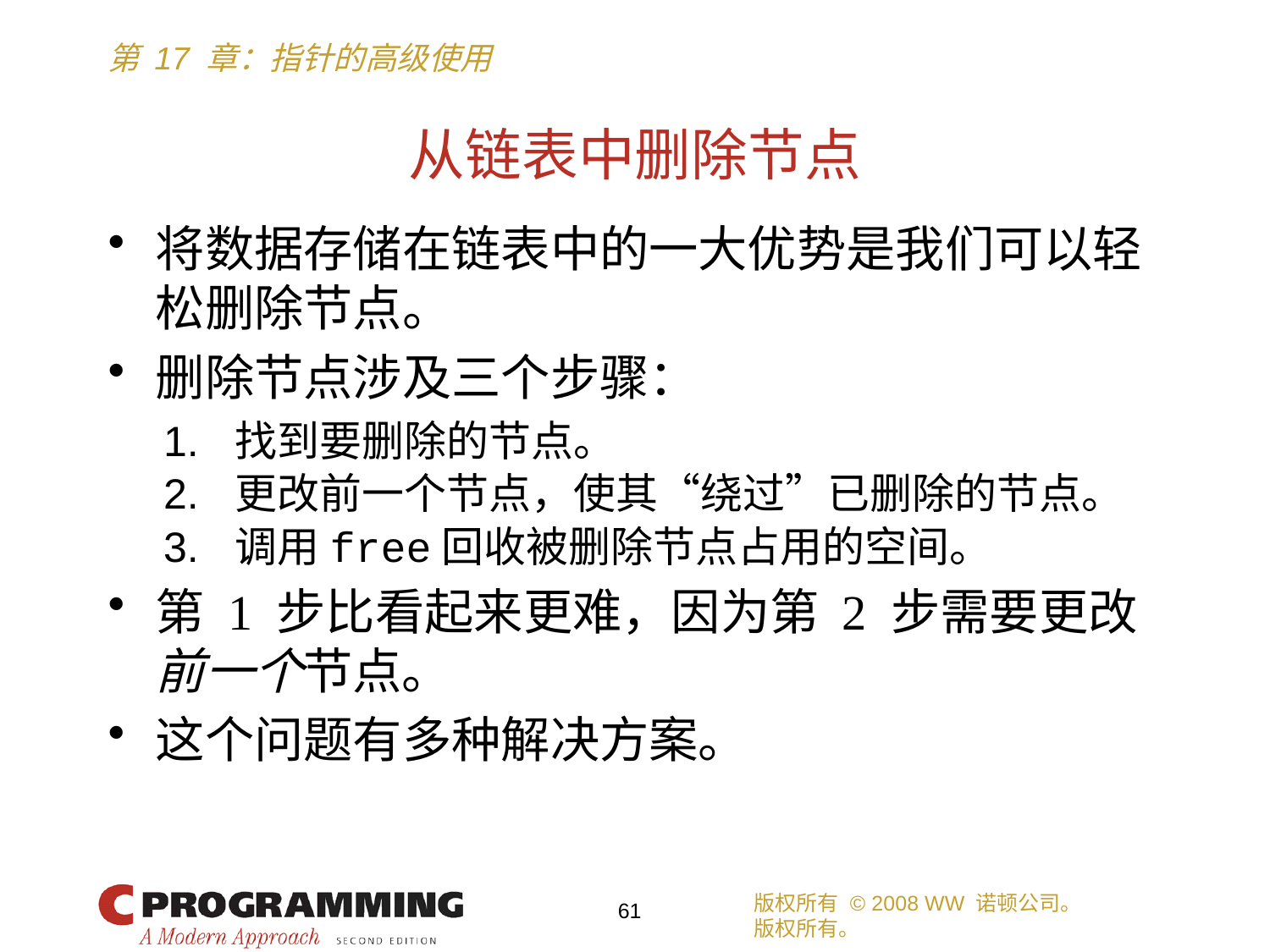

# 从链表中删除节点
将数据存储在链表中的一大优势是我们可以轻松删除节点。
删除节点涉及三个步骤：
找到要删除的节点。
更改前一个节点，使其“绕过”已删除的节点。
调用free回收被删除节点占用的空间。
第 1 步比看起来更难，因为第 2 步需要更改前一个节点。
这个问题有多种解决方案。
版权所有 © 2008 WW 诺顿公司。
版权所有。
61